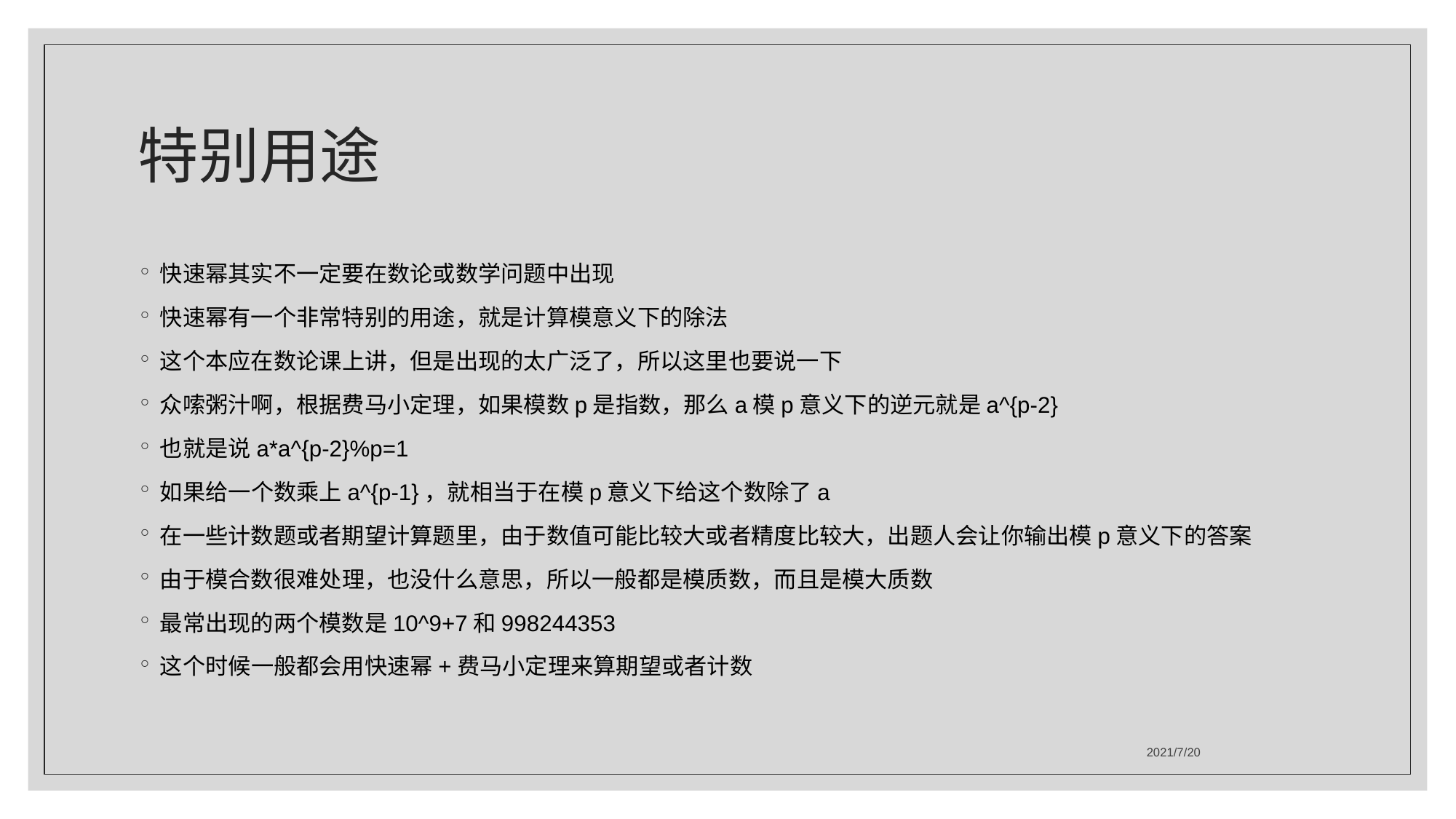

# 特别用途
快速幂其实不一定要在数论或数学问题中出现
快速幂有一个非常特别的用途，就是计算模意义下的除法
这个本应在数论课上讲，但是出现的太广泛了，所以这里也要说一下
众嗦粥汁啊，根据费马小定理，如果模数p是指数，那么a模p意义下的逆元就是a^{p-2}
也就是说a*a^{p-2}%p=1
如果给一个数乘上a^{p-1}，就相当于在模p意义下给这个数除了a
在一些计数题或者期望计算题里，由于数值可能比较大或者精度比较大，出题人会让你输出模p意义下的答案
由于模合数很难处理，也没什么意思，所以一般都是模质数，而且是模大质数
最常出现的两个模数是10^9+7和998244353
这个时候一般都会用快速幂+费马小定理来算期望或者计数
2021/7/20